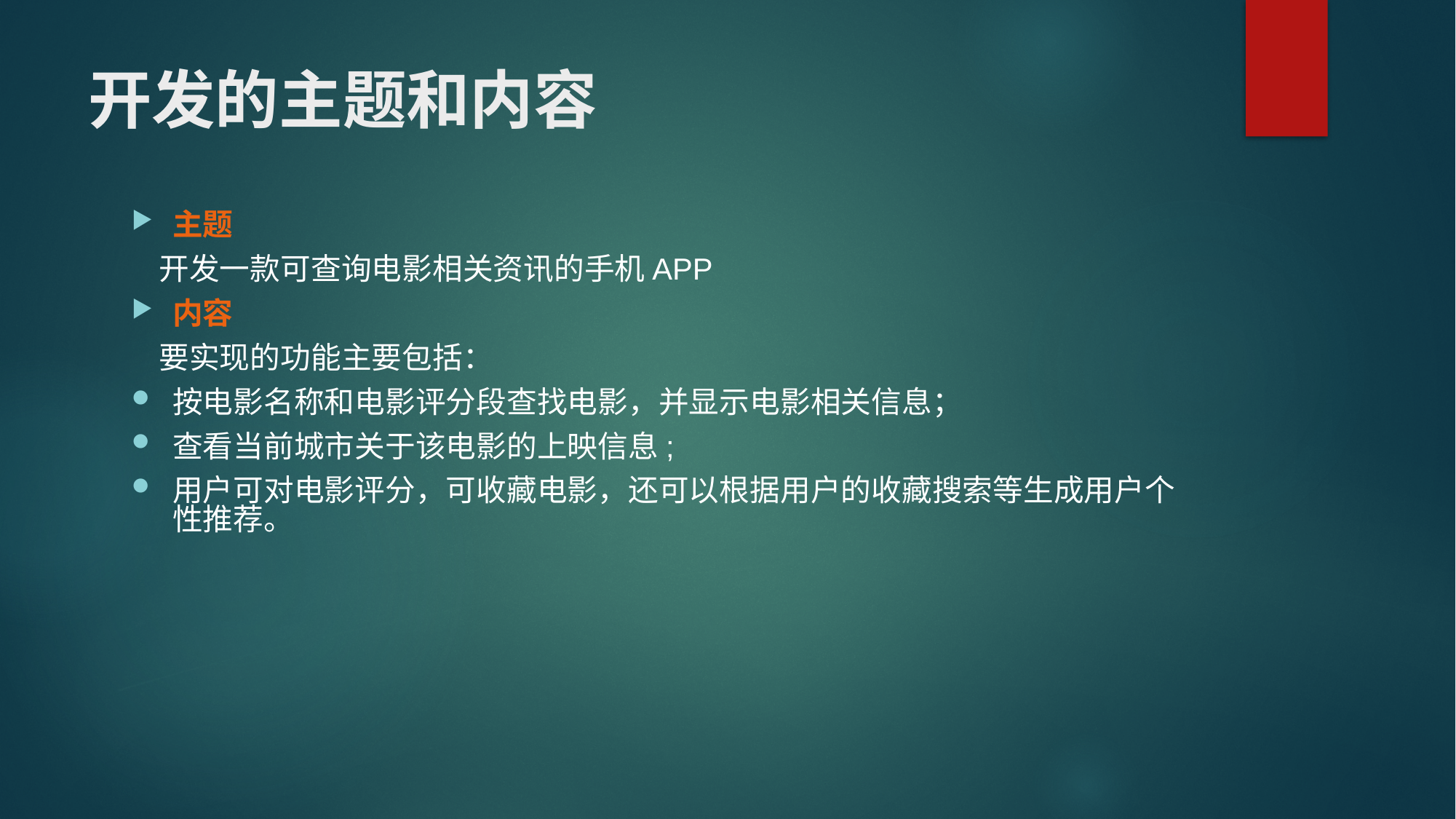

# 开发的主题和内容
主题
   开发一款可查询电影相关资讯的手机APP
内容
   要实现的功能主要包括：
按电影名称和电影评分段查找电影，并显示电影相关信息；
查看当前城市关于该电影的上映信息;
用户可对电影评分，可收藏电影，还可以根据用户的收藏搜索等生成用户个性推荐。